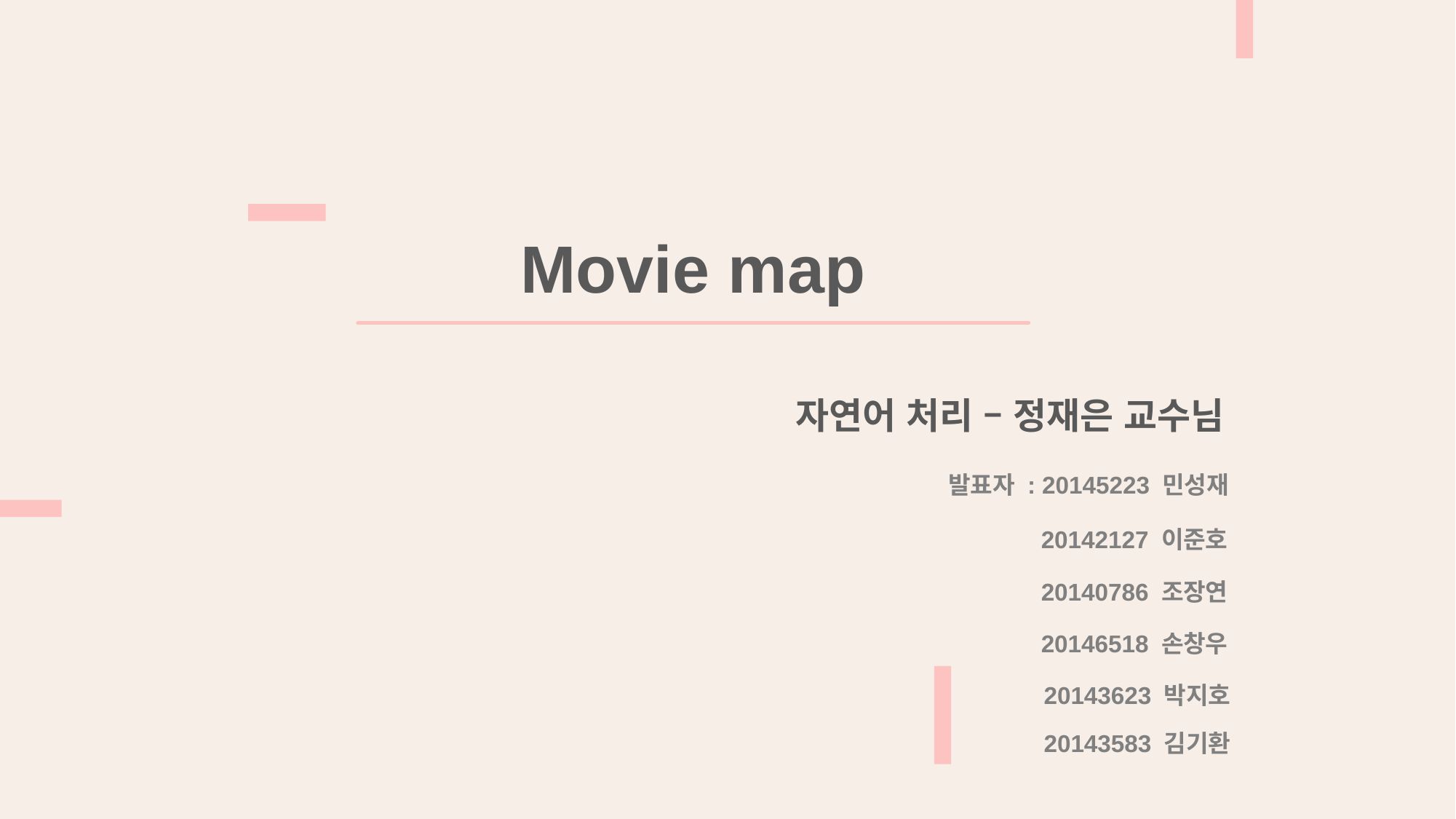

Movie map
자연어 처리 – 정재은 교수님
발표자 : 20145223 민성재
20142127 이준호
20140786 조장연

20146518 손창우
20143623 박지호

20143583 김기환